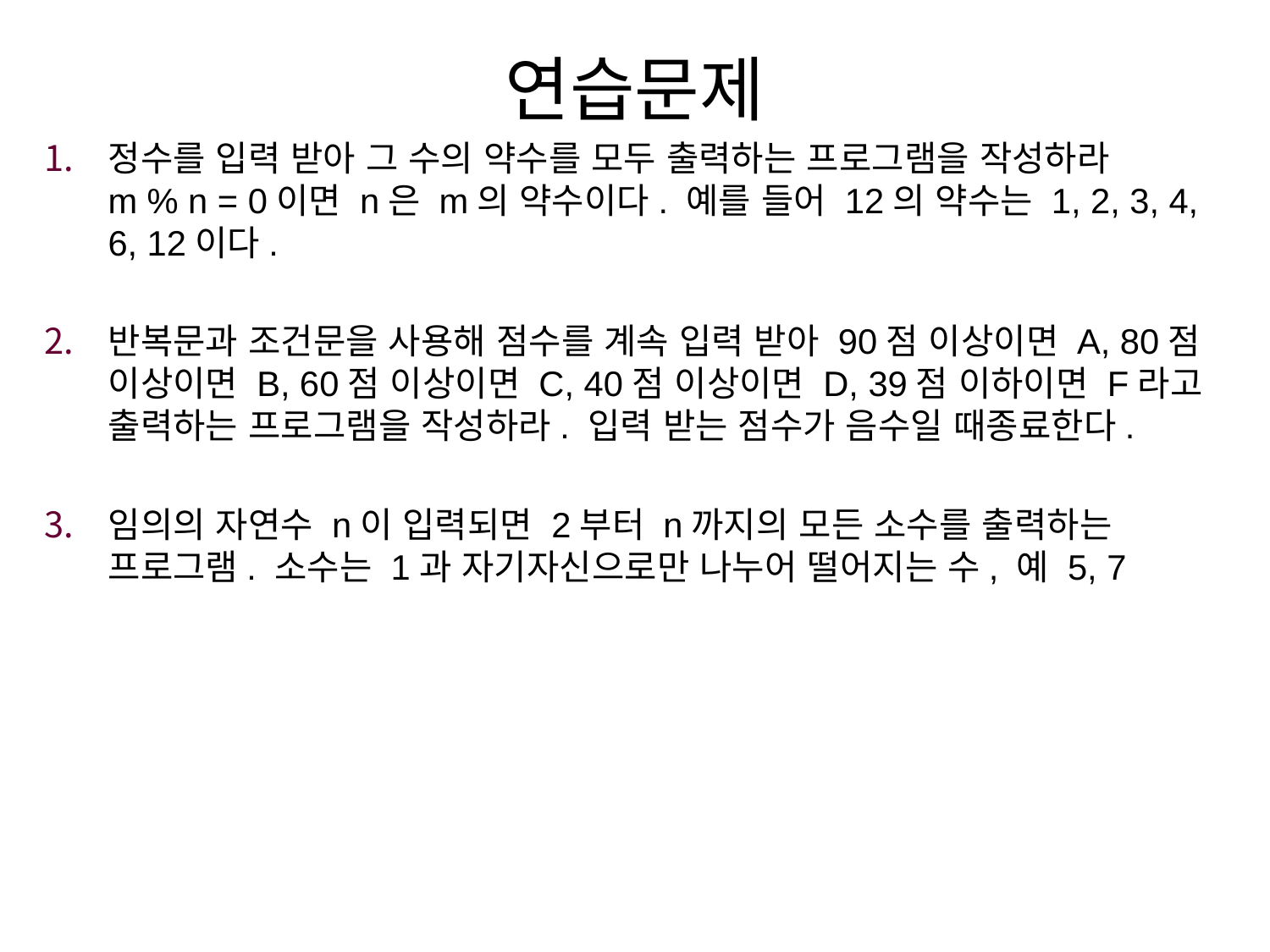

# 연습문제
정수를 입력 받아 그 수의 약수를 모두 출력하는 프로그램을 작성하라
m % n = 0이면 n은 m의 약수이다. 예를 들어 12의 약수는 1, 2, 3, 4, 6, 12이다.

반복문과 조건문을 사용해 점수를 계속 입력 받아 90점 이상이면 A, 80점 이상이면 B, 60점 이상이면 C, 40점 이상이면 D, 39점 이하이면 F라고 출력하는 프로그램을 작성하라. 입력 받는 점수가 음수일 때종료한다.

임의의 자연수 n이 입력되면 2부터 n까지의 모든 소수를 출력하는 프로그램. 소수는 1과 자기자신으로만 나누어 떨어지는 수, 예 5, 7